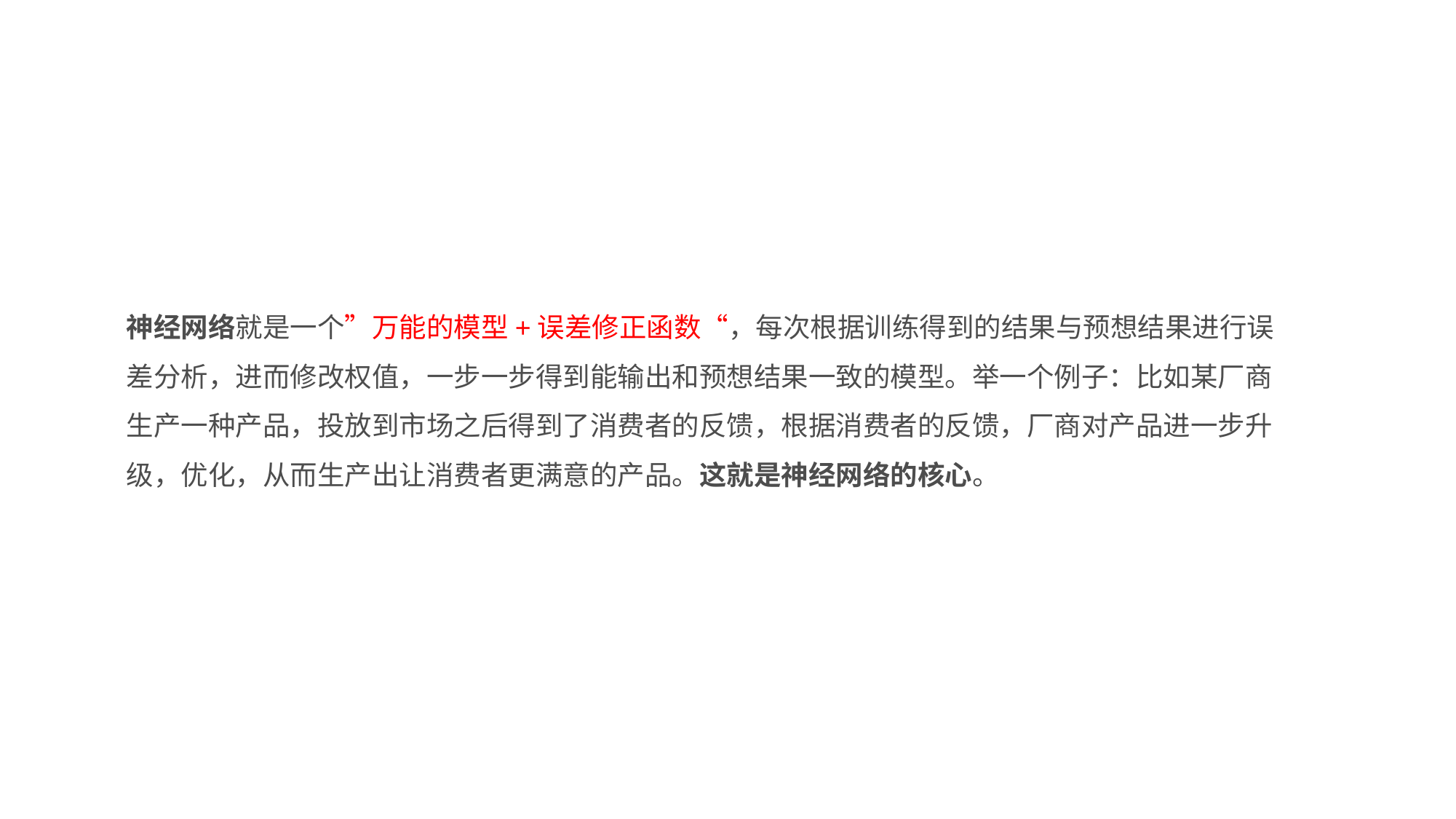

神经网络就是一个”万能的模型+误差修正函数“，每次根据训练得到的结果与预想结果进行误差分析，进而修改权值，一步一步得到能输出和预想结果一致的模型。举一个例子：比如某厂商生产一种产品，投放到市场之后得到了消费者的反馈，根据消费者的反馈，厂商对产品进一步升级，优化，从而生产出让消费者更满意的产品。这就是神经网络的核心。